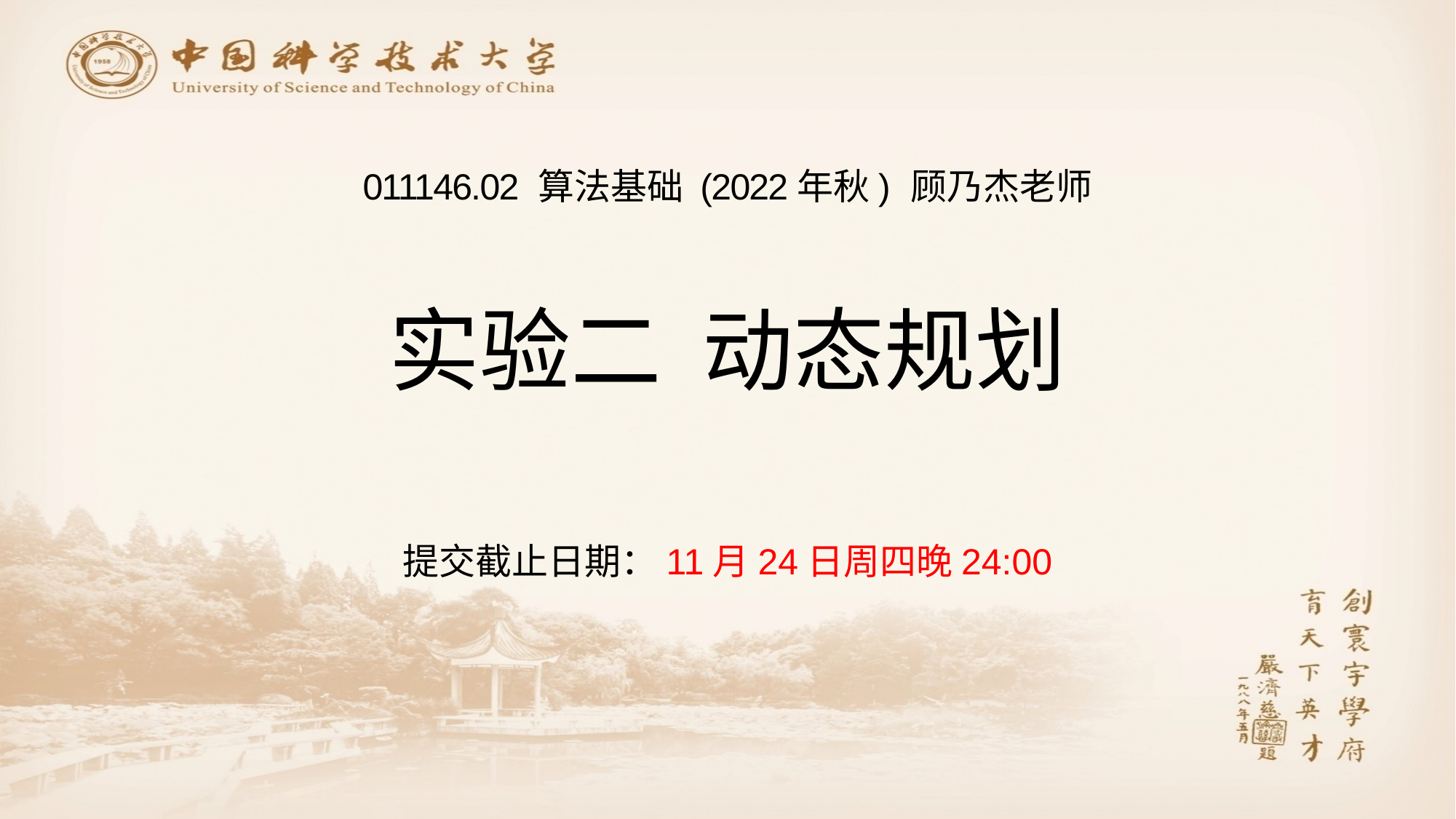

011146.02 算法基础 (2022年秋) 顾乃杰老师
# 实验二  动态规划
提交截止日期：11月24日周四晚24:00